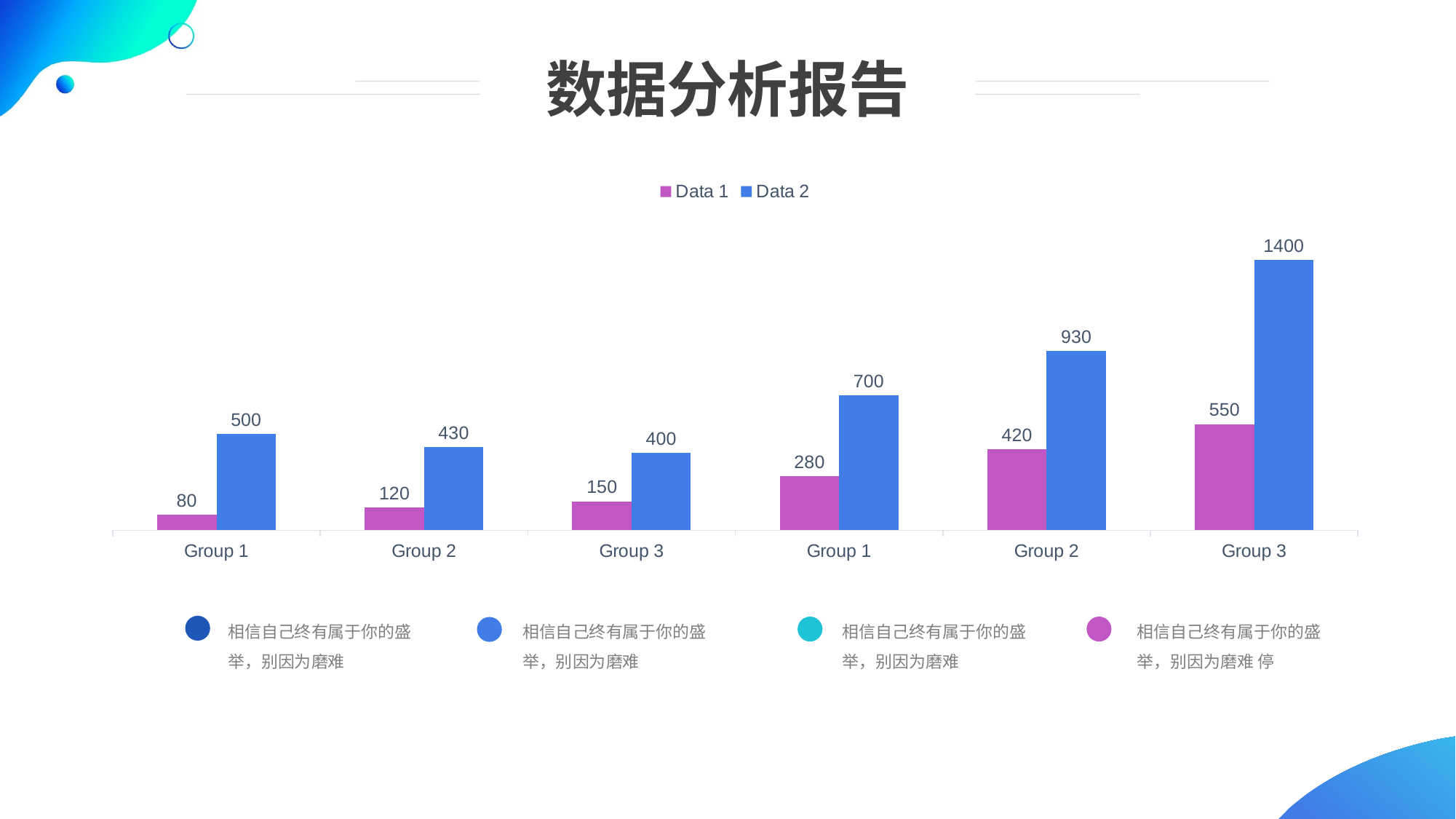

数据分析报告

### Chart

| Category | Data 1 | Data 2 |
|---|---|---|
| Group 1 | 80.0 | 500.0 |
| Group 2 | 120.0 | 430.0 |
| Group 3 | 150.0 | 400.0 |
| Group 1 | 280.0 | 700.0 |
| Group 2 | 420.0 | 930.0 |
| Group 3 | 550.0 | 1400.0 |
相信自己终有属于你的盛举，别因为磨难 停
相信自己终有属于你的盛举，别因为磨难
相信自己终有属于你的盛举，别因为磨难
相信自己终有属于你的盛举，别因为磨难